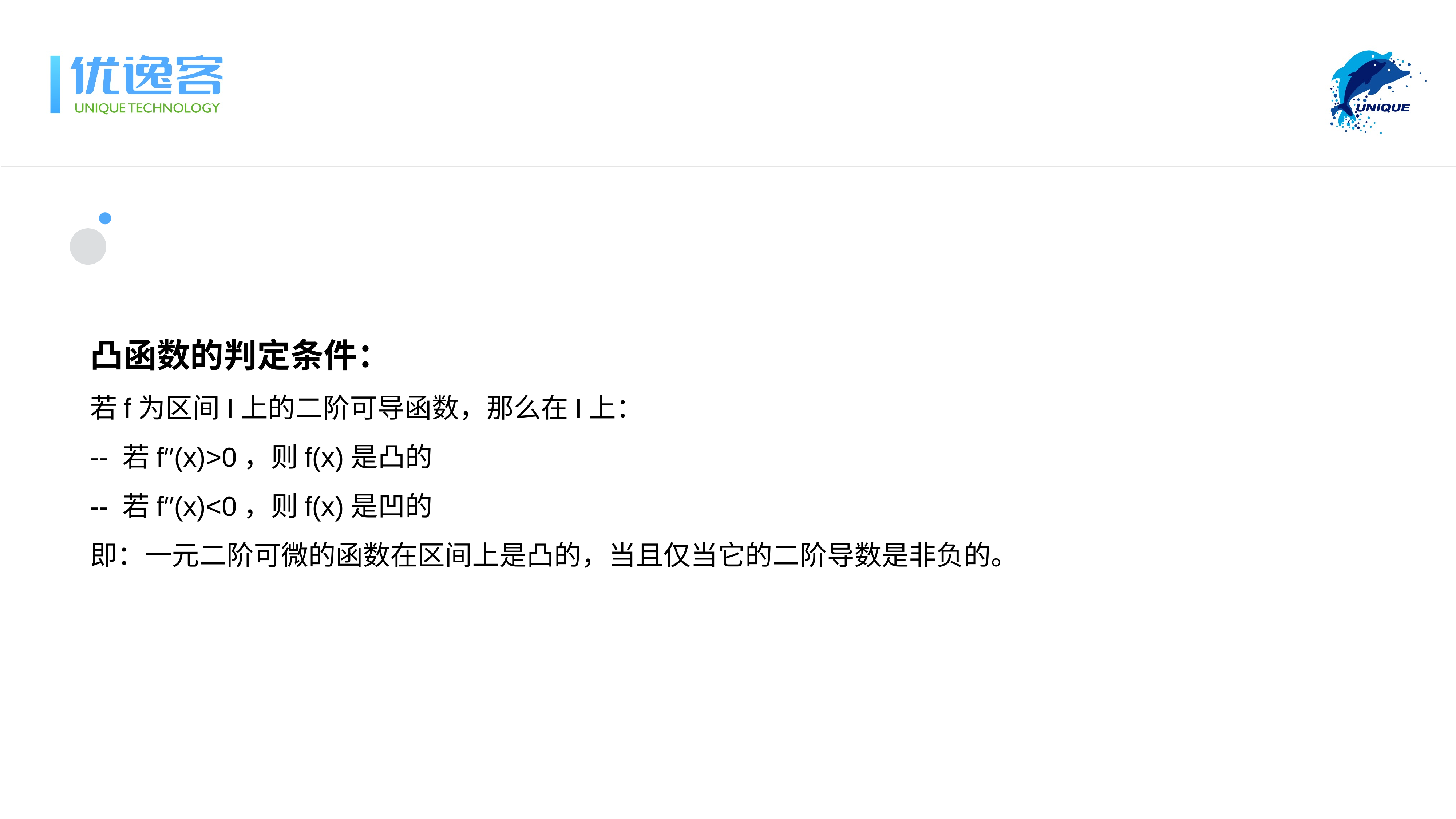

凸函数的判定条件：
若f为区间I上的二阶可导函数，那么在I上： 
-- 若f′′(x)>0，则f(x)是凸的 
-- 若f′′(x)<0，则f(x)是凹的
即：一元二阶可微的函数在区间上是凸的，当且仅当它的二阶导数是非负的。